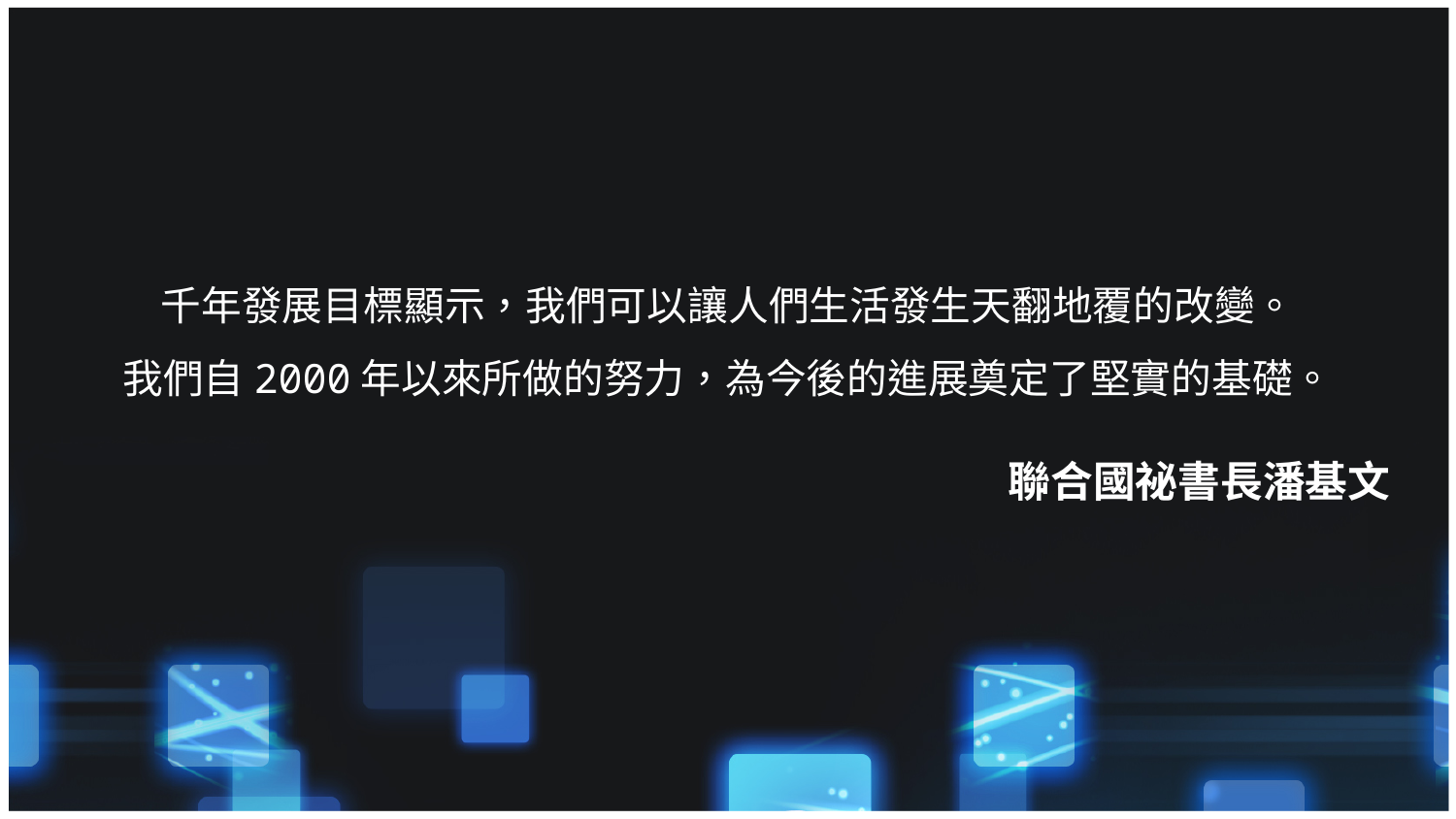

千年發展目標顯示，我們可以讓人們生活發生天翻地覆的改變。
我們自2000年以來所做的努力，為今後的進展奠定了堅實的基礎。
聯合國祕書長潘基文